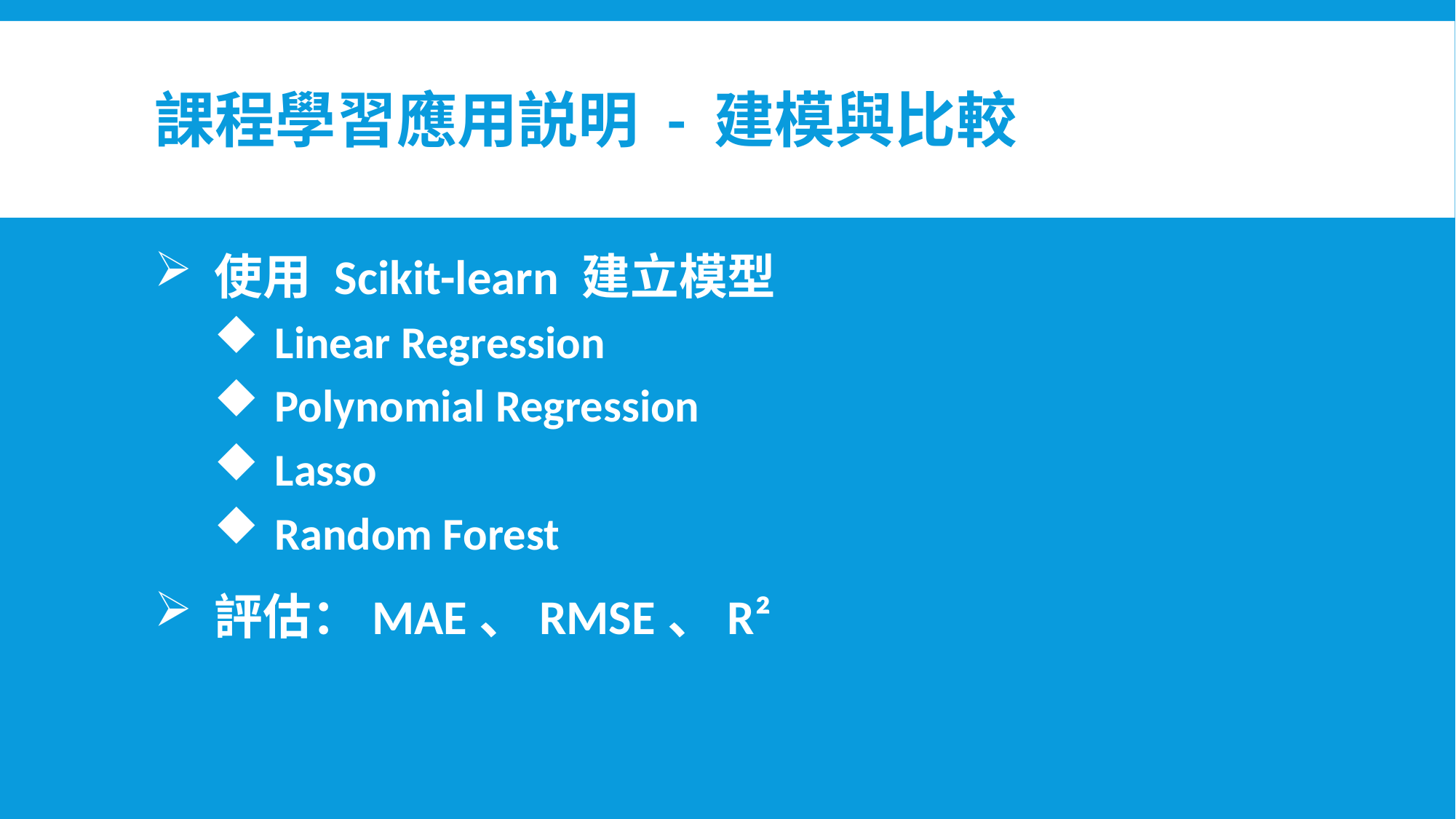

# 課程學習應用説明 - 建模與比較
使用 Scikit-learn 建立模型
Linear Regression
Polynomial Regression
Lasso
Random Forest
評估：MAE、RMSE、R²